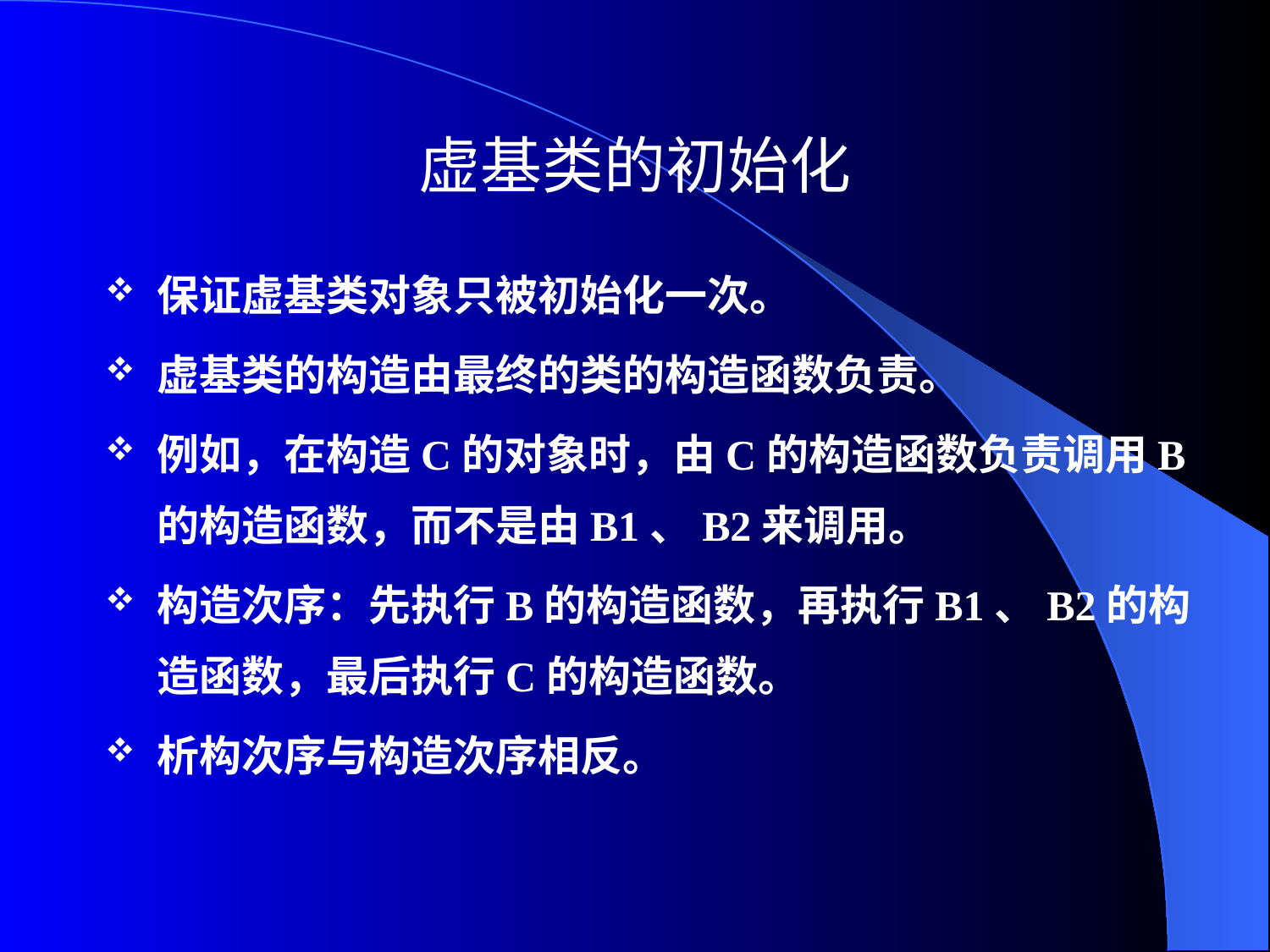

# 虚基类的初始化
保证虚基类对象只被初始化一次。
虚基类的构造由最终的类的构造函数负责。
例如，在构造C的对象时，由C的构造函数负责调用B的构造函数，而不是由B1、B2来调用。
构造次序：先执行B的构造函数，再执行B1、B2的构造函数，最后执行C的构造函数。
析构次序与构造次序相反。